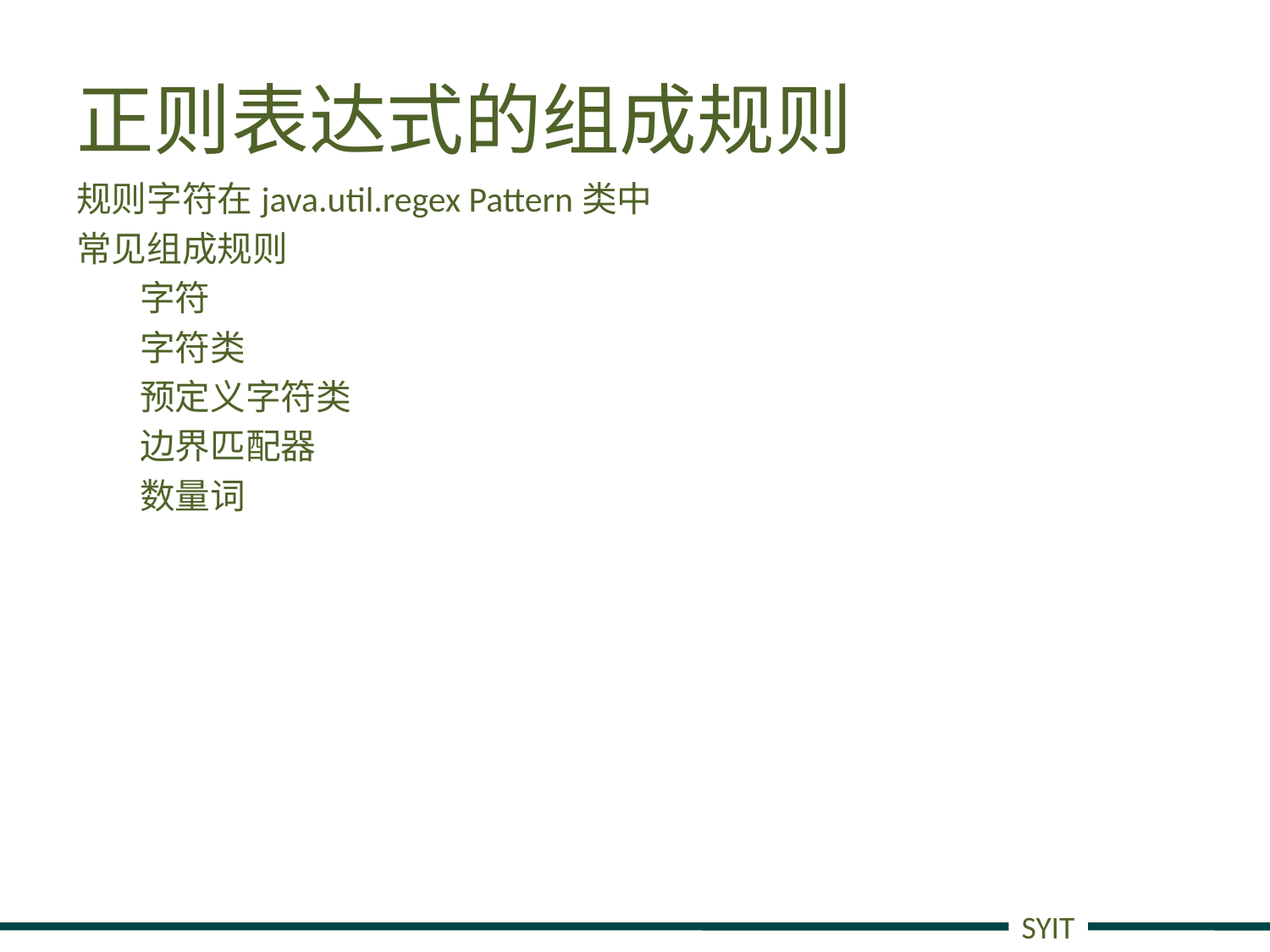

# 正则表达式的组成规则
规则字符在java.util.regex Pattern类中
常见组成规则
字符
字符类
预定义字符类
边界匹配器
数量词
SYIT